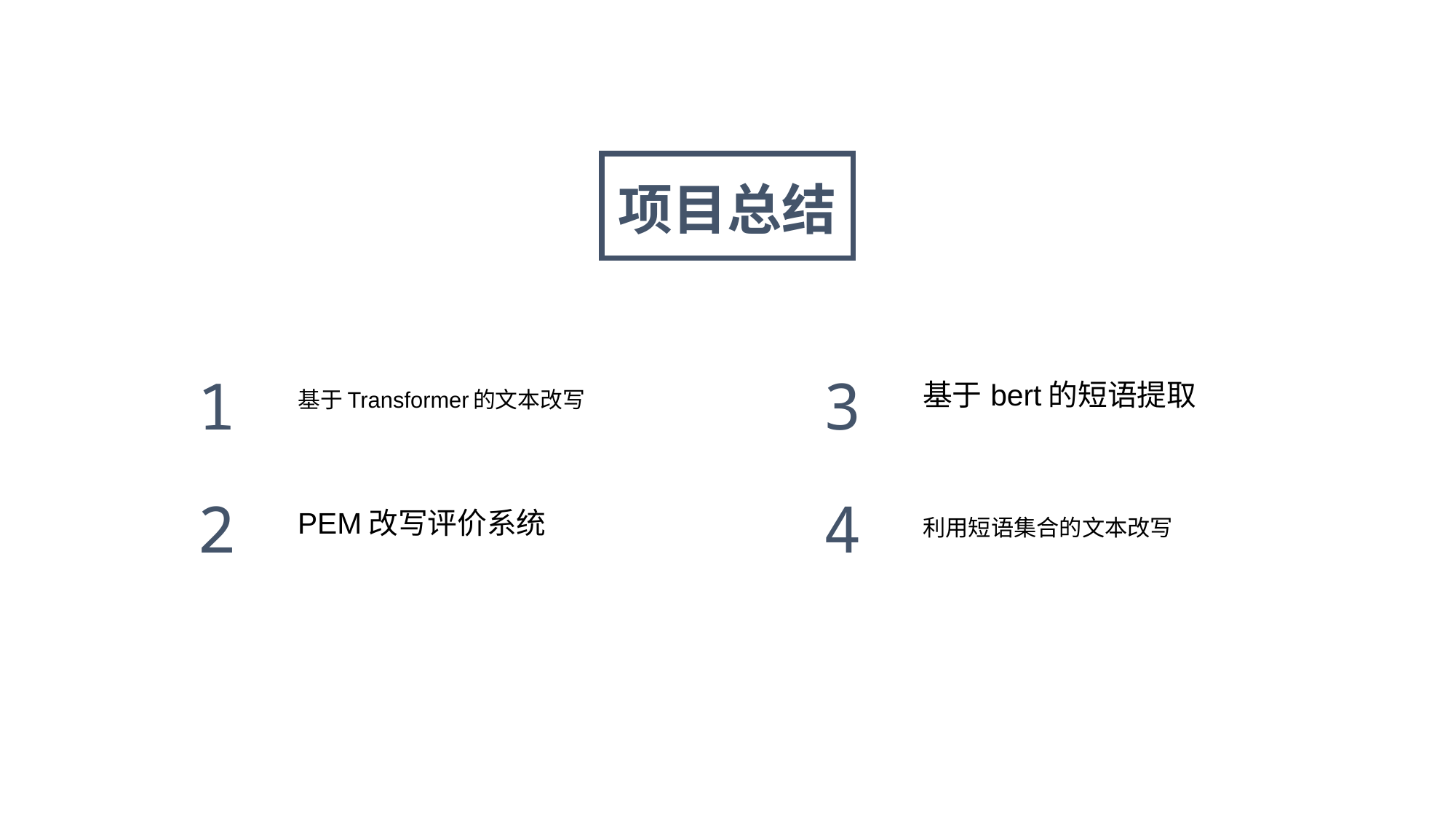

项目总结
1
基于Transformer的文本改写
3
基于bert的短语提取
2
PEM改写评价系统
4
利用短语集合的文本改写